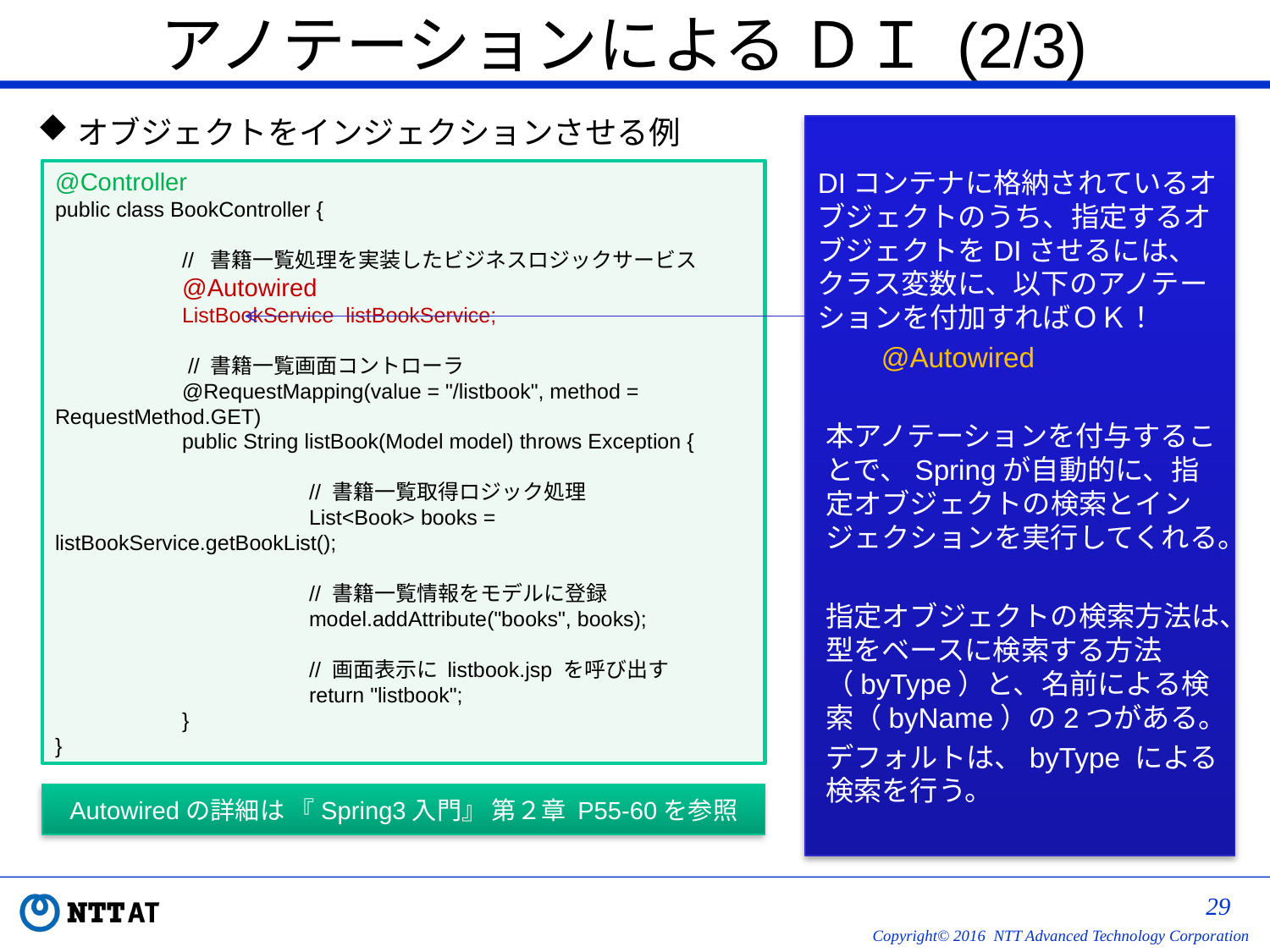

# アノテーションによる ＤＩ (2/3)
オブジェクトをインジェクションさせる例
DIコンテナに格納されているオブジェクトのうち、指定するオブジェクトをDIさせるには、クラス変数に、以下のアノテーションを付加すればＯＫ！
@Autowired

本アノテーションを付与することで、Springが自動的に、指定オブジェクトの検索とインジェクションを実行してくれる。

指定オブジェクトの検索方法は、型をベースに検索する方法（byType）と、名前による検索（byName）の2つがある。
デフォルトは、byType による検索を行う。
@Controller
public class BookController {

	//  書籍一覧処理を実装したビジネスロジックサービス
	@Autowired
	ListBookService  listBookService;

	 // 書籍一覧画面コントローラ
	@RequestMapping(value = "/listbook", method = RequestMethod.GET)
	public String listBook(Model model) throws Exception {

		// 書籍一覧取得ロジック処理
		List<Book> books = listBookService.getBookList();

		// 書籍一覧情報をモデルに登録
		model.addAttribute("books", books);

		// 画面表示に listbook.jsp を呼び出す
		return "listbook";
	}
}
Autowiredの詳細は 『Spring3入門』 第２章 P55-60を参照
29